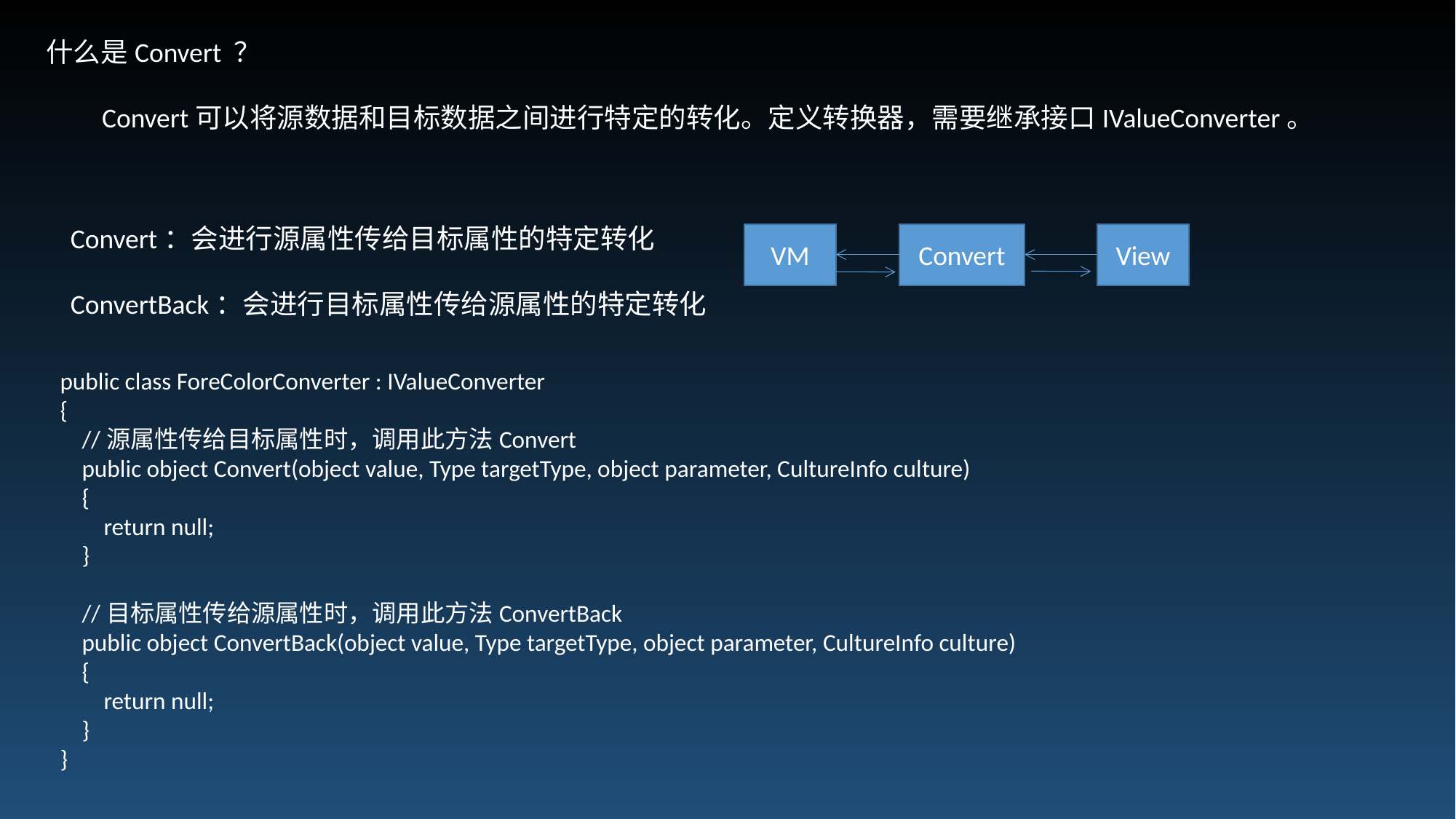

什么是Convert ？

         Convert可以将源数据和目标数据之间进行特定的转化。定义转换器，需要继承接口IValueConverter。
Convert：会进行源属性传给目标属性的特定转化

ConvertBack：会进行目标属性传给源属性的特定转化
VM
Convert
View
    public class ForeColorConverter : IValueConverter
    {
        //源属性传给目标属性时，调用此方法Convert
        public object Convert(object value, Type targetType, object parameter, CultureInfo culture)
        {
            return null;
        }

        //目标属性传给源属性时，调用此方法ConvertBack
        public object ConvertBack(object value, Type targetType, object parameter, CultureInfo culture)
        {
            return null;
        }
    }